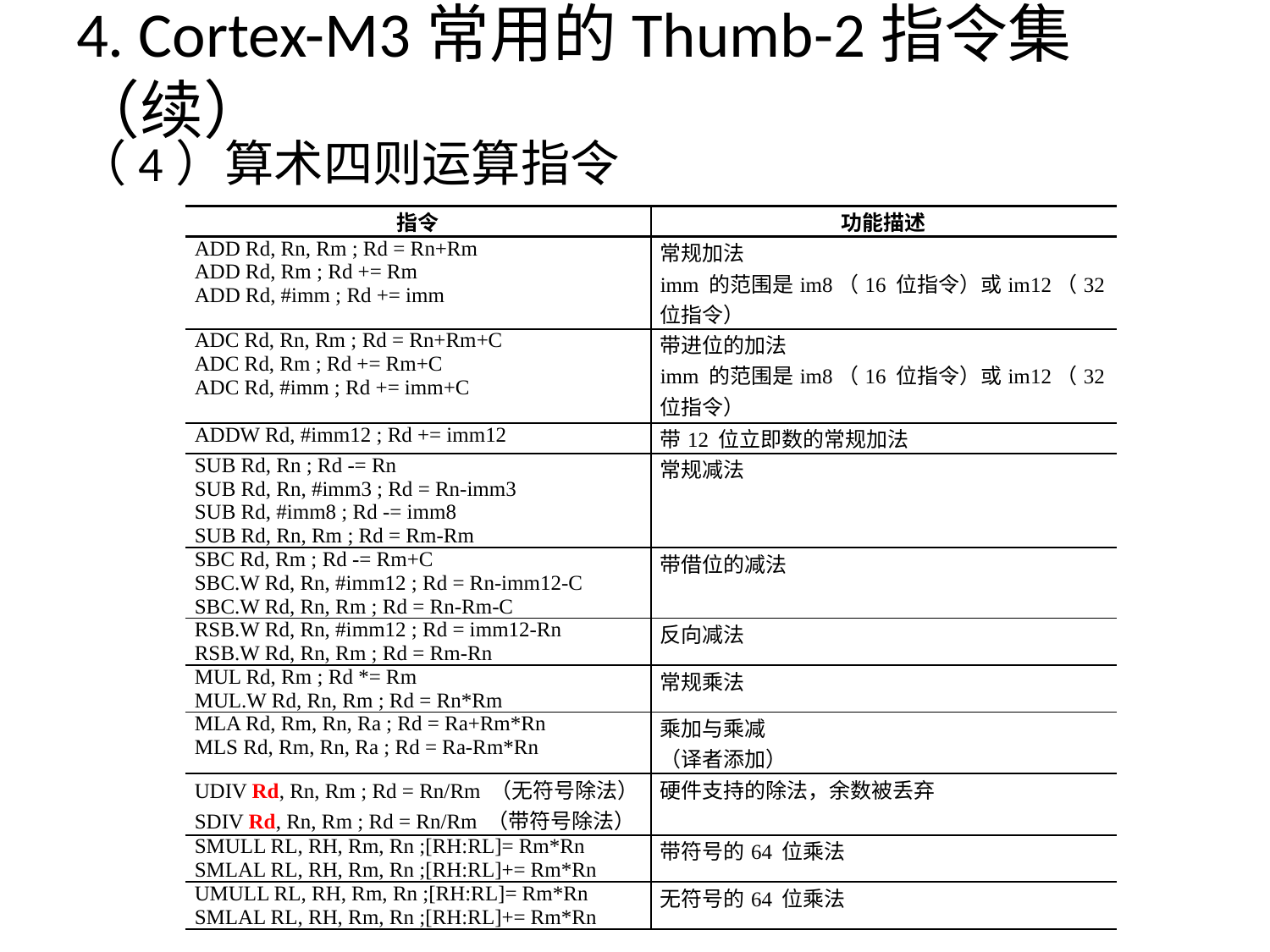

# 4. Cortex-M3常用的Thumb-2指令集（续）
（4）算术四则运算指令

| 指令 | 功能描述 |
| --- | --- |
| ADD Rd, Rn, Rm ; Rd = Rn+Rm ADD Rd, Rm ; Rd += Rm ADD Rd, #imm ; Rd += imm | 常规加法 imm 的范围是im8（16 位指令）或im12（32 位指令） |
| ADC Rd, Rn, Rm ; Rd = Rn+Rm+C ADC Rd, Rm ; Rd += Rm+C ADC Rd, #imm ; Rd += imm+C | 带进位的加法 imm 的范围是im8（16 位指令）或im12（32 位指令） |
| ADDW Rd, #imm12 ; Rd += imm12 | 带12 位立即数的常规加法 |
| SUB Rd, Rn ; Rd -= Rn SUB Rd, Rn, #imm3 ; Rd = Rn-imm3 SUB Rd, #imm8 ; Rd -= imm8 SUB Rd, Rn, Rm ; Rd = Rm-Rm | 常规减法 |
| SBC Rd, Rm ; Rd -= Rm+C SBC.W Rd, Rn, #imm12 ; Rd = Rn-imm12-C SBC.W Rd, Rn, Rm ; Rd = Rn-Rm-C | 带借位的减法 |
| RSB.W Rd, Rn, #imm12 ; Rd = imm12-Rn RSB.W Rd, Rn, Rm ; Rd = Rm-Rn | 反向减法 |
| MUL Rd, Rm ; Rd \*= Rm MUL.W Rd, Rn, Rm ; Rd = Rn\*Rm | 常规乘法 |
| MLA Rd, Rm, Rn, Ra ; Rd = Ra+Rm\*Rn MLS Rd, Rm, Rn, Ra ; Rd = Ra-Rm\*Rn | 乘加与乘减 （译者添加） |
| UDIV Rd, Rn, Rm ; Rd = Rn/Rm （无符号除法） SDIV Rd, Rn, Rm ; Rd = Rn/Rm （带符号除法） | 硬件支持的除法，余数被丢弃 |
| SMULL RL, RH, Rm, Rn ;[RH:RL]= Rm\*Rn SMLAL RL, RH, Rm, Rn ;[RH:RL]+= Rm\*Rn | 带符号的64 位乘法 |
| UMULL RL, RH, Rm, Rn ;[RH:RL]= Rm\*Rn SMLAL RL, RH, Rm, Rn ;[RH:RL]+= Rm\*Rn | 无符号的64 位乘法 |